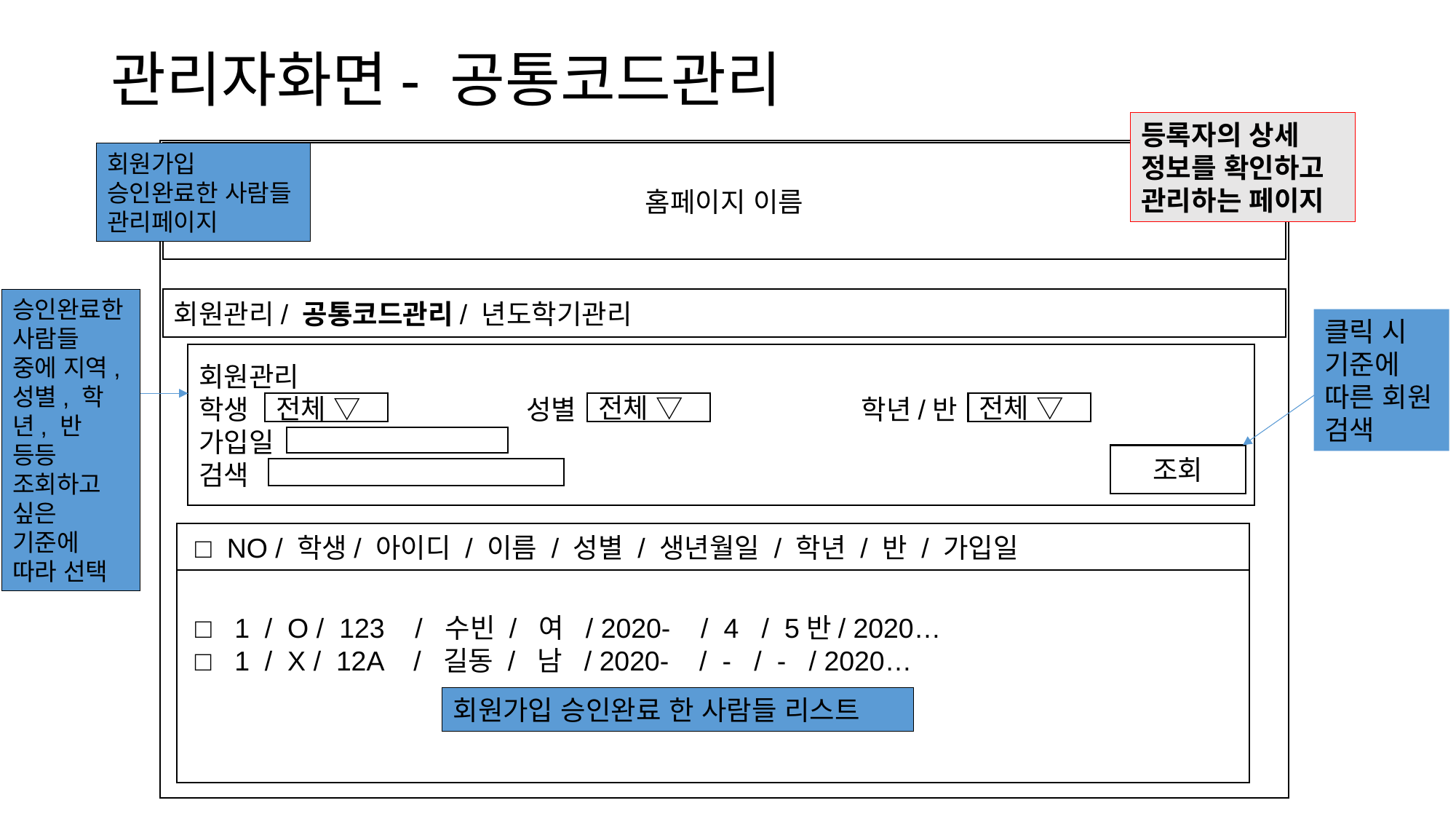

# 관리자화면- 공통코드관리
등록자의 상세 정보를 확인하고 관리하는 페이지

홈페이지 이름
회원가입 승인완료한 사람들 관리페이지
승인완료한 사람들 중에 지역, 성별, 학년, 반 등등 조회하고 싶은 기준에 따라 선택
회원관리/ 공통코드관리/ 년도학기관리
클릭 시 기준에 따른 회원 검색
회원관리
학생			성별			 학년/반
가입일
검색
전체 ▽
전체 ▽
전체 ▽

조회
 □  NO / 학생/ 아이디 / 이름 / 성별 / 생년월일 / 학년 / 반 / 가입일
 □   1  /  O /  123    /  수빈 /  여  / 2020-    /  4   /  5반/ 2020…
 □   1  /  X /  12A    /  길동 /  남  / 2020-    /  -   /  -   / 2020…

회원가입 승인완료 한 사람들 리스트